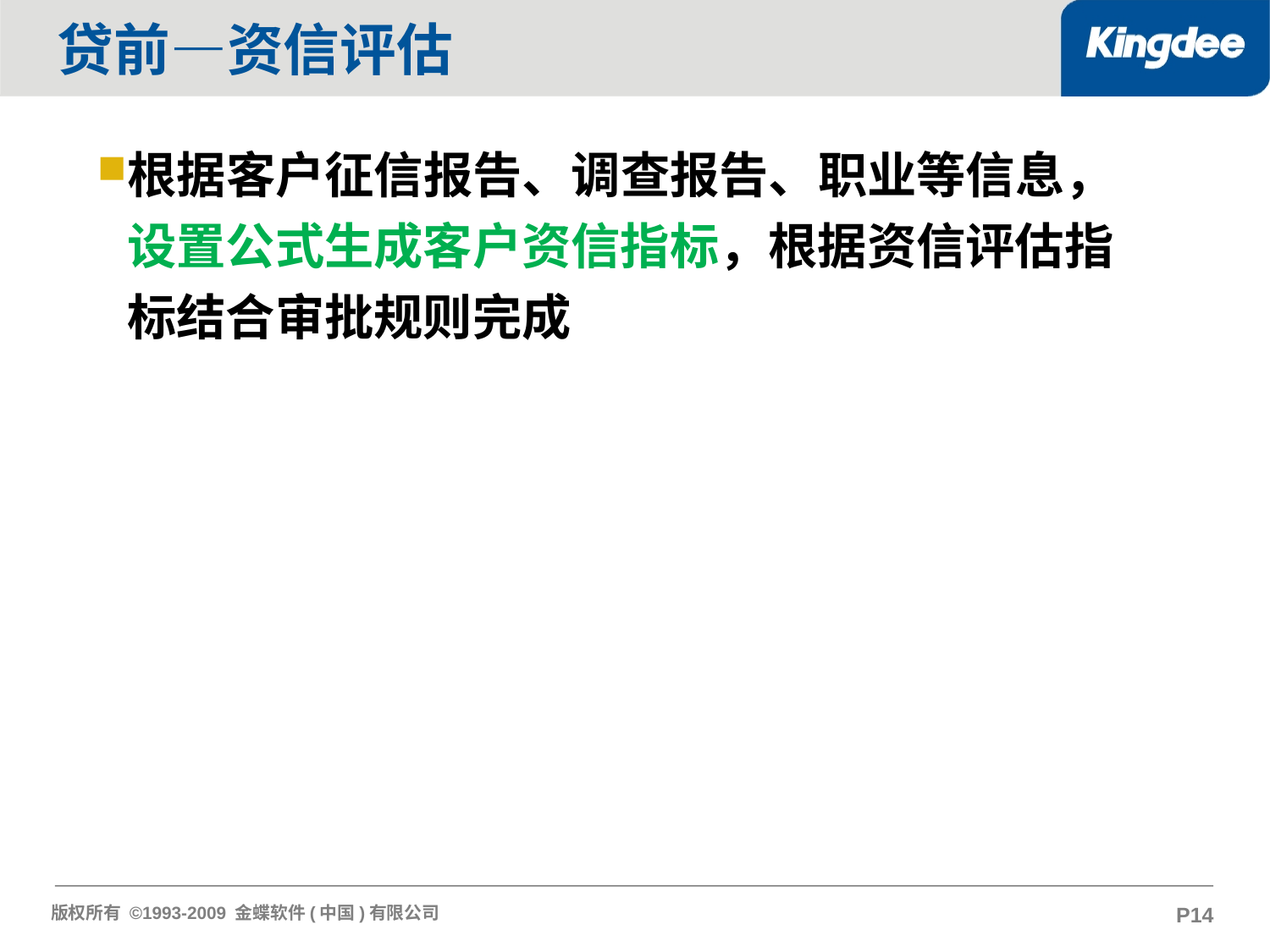

贷前—资信评估
根据客户征信报告、调查报告、职业等信息，设置公式生成客户资信指标，根据资信评估指标结合审批规则完成